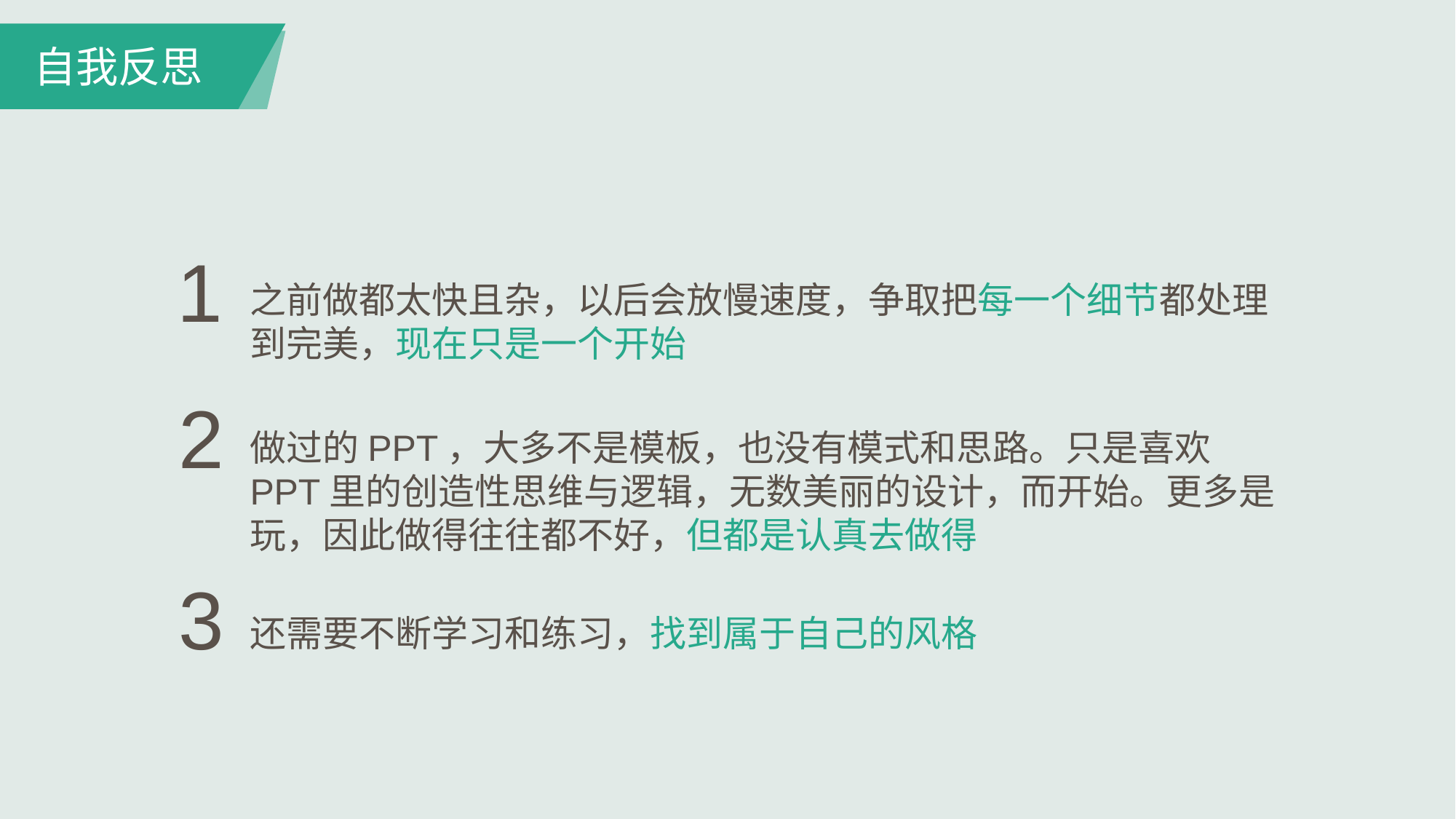

自我反思
1
之前做都太快且杂，以后会放慢速度，争取把每一个细节都处理到完美，现在只是一个开始
2
做过的PPT，大多不是模板，也没有模式和思路。只是喜欢PPT里的创造性思维与逻辑，无数美丽的设计，而开始。更多是玩，因此做得往往都不好，但都是认真去做得
3
还需要不断学习和练习，找到属于自己的风格